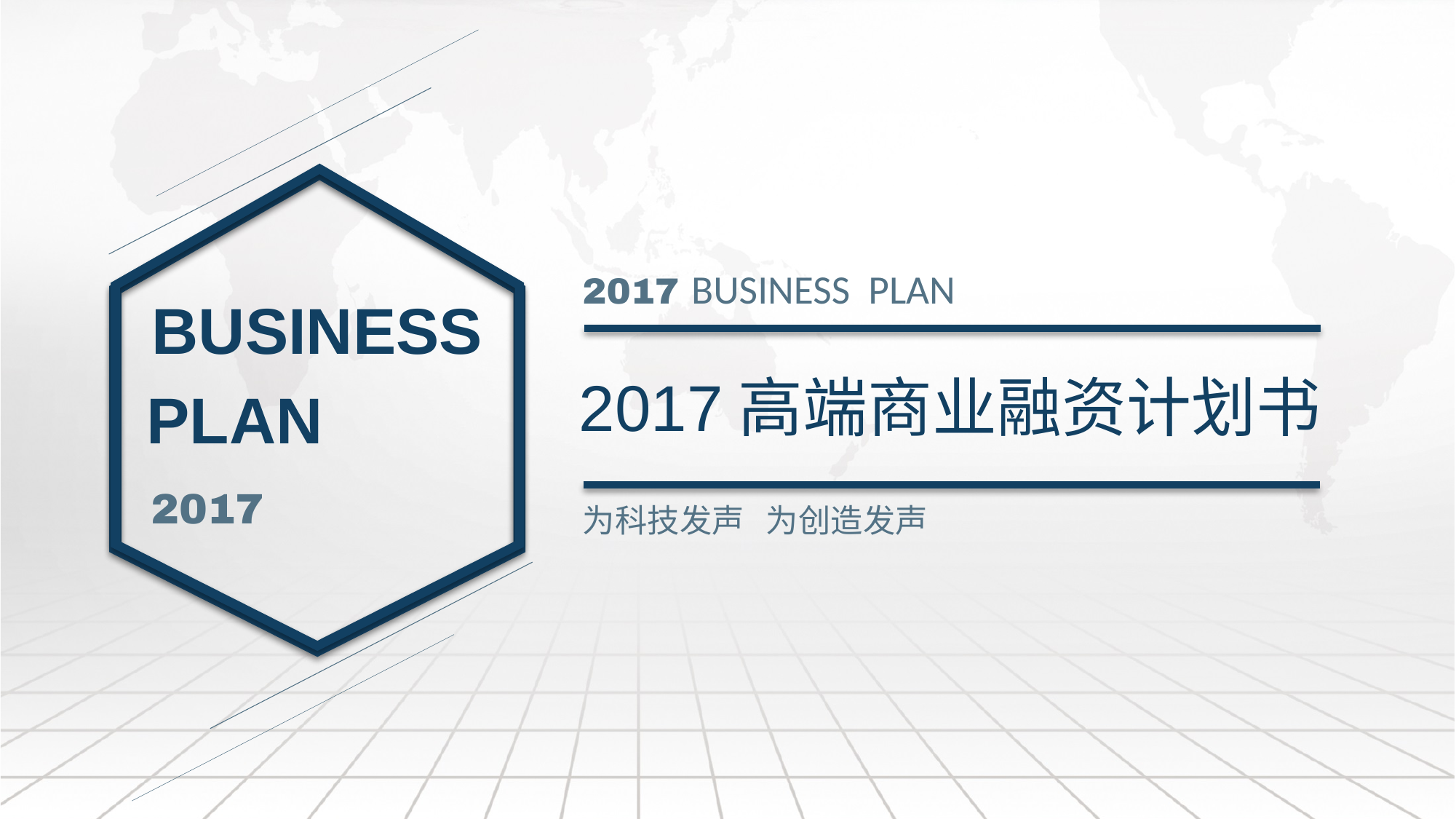

2017 BUSINESS  PLAN
BUSINESS
PLAN
2017高端商业融资计划书
2017
为科技发声   为创造发声